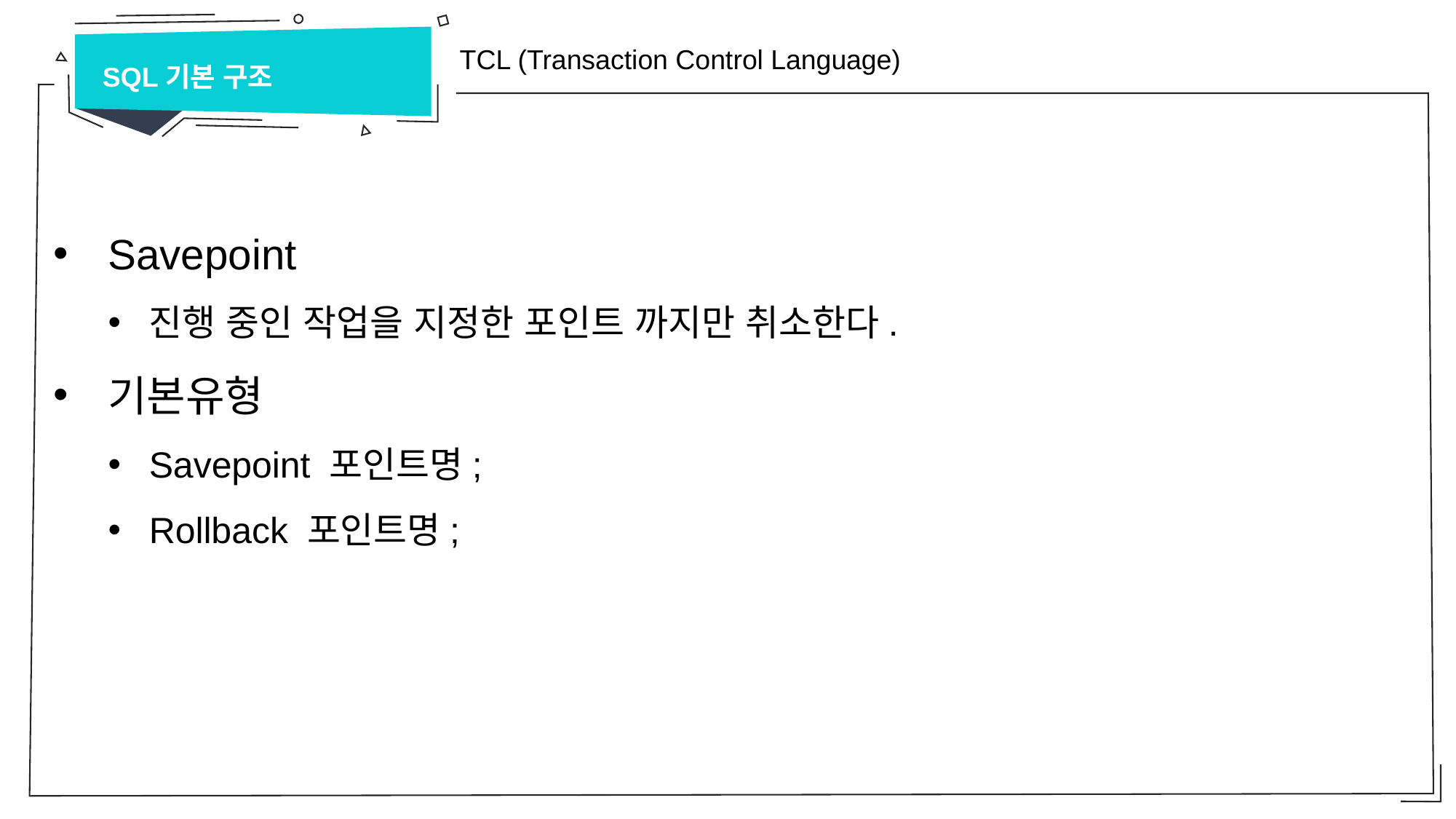

TCL (Transaction Control Language)
SQL기본 구조
Savepoint
진행 중인 작업을 지정한 포인트 까지만 취소한다.
기본유형
Savepoint 포인트명;
Rollback 포인트명;